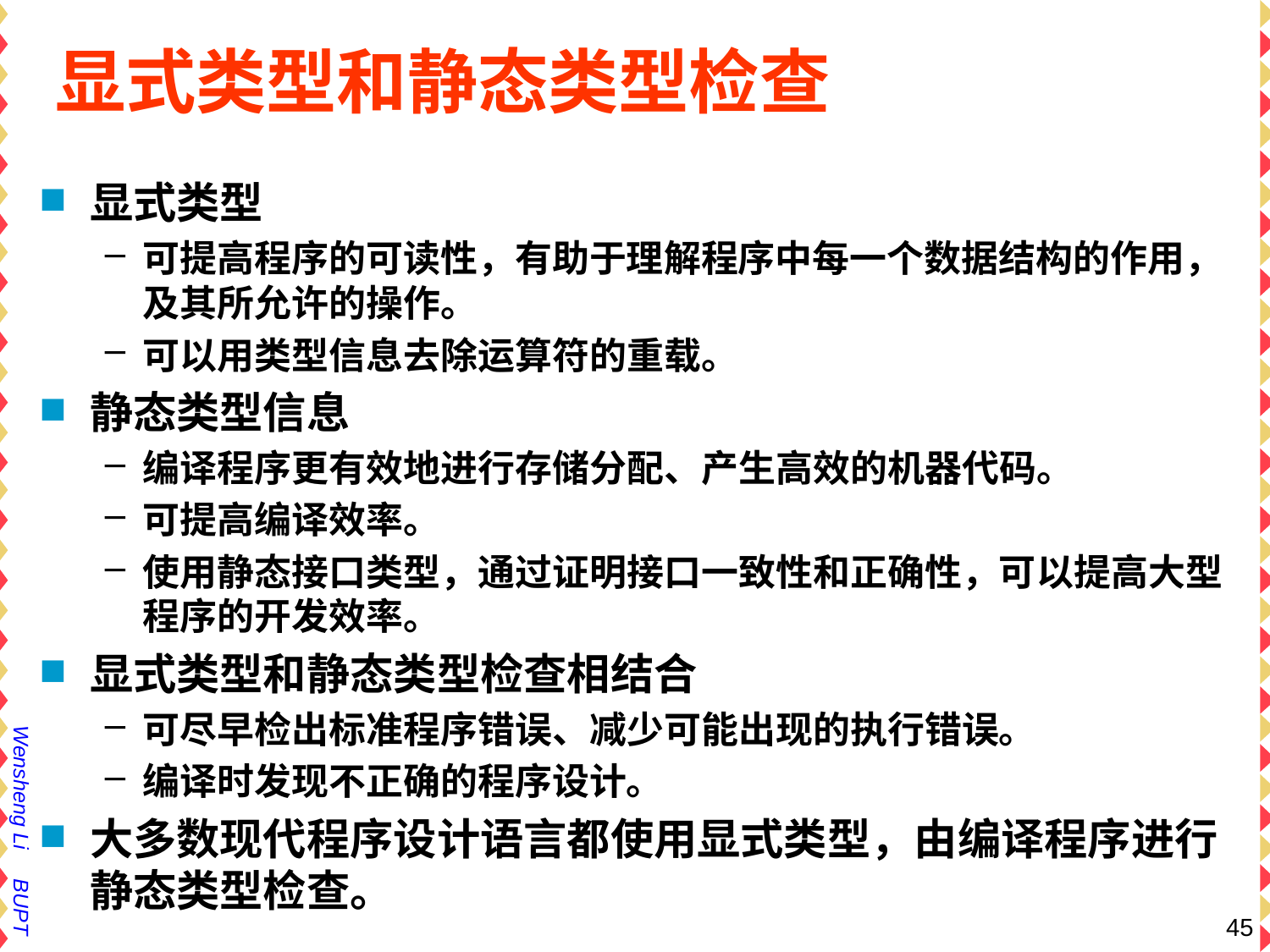

# 显式类型和静态类型检查
显式类型
可提高程序的可读性，有助于理解程序中每一个数据结构的作用，及其所允许的操作。
可以用类型信息去除运算符的重载。
静态类型信息
编译程序更有效地进行存储分配、产生高效的机器代码。
可提高编译效率。
使用静态接口类型，通过证明接口一致性和正确性，可以提高大型程序的开发效率。
显式类型和静态类型检查相结合
可尽早检出标准程序错误、减少可能出现的执行错误。
编译时发现不正确的程序设计。
大多数现代程序设计语言都使用显式类型，由编译程序进行静态类型检查。
45